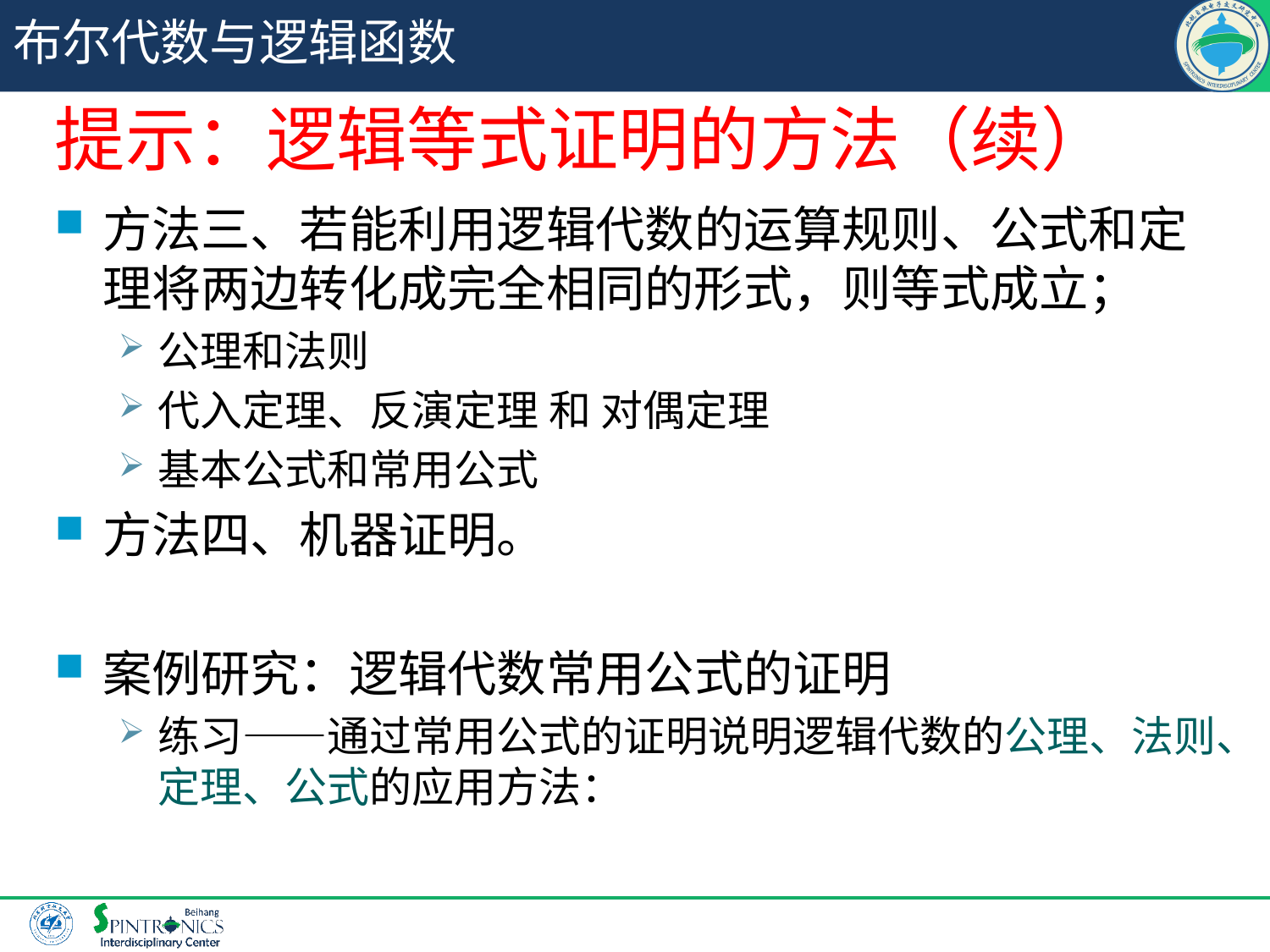

# 布尔代数与逻辑函数
提示：逻辑等式证明的方法（续）
方法三、若能利用逻辑代数的运算规则、公式和定理将两边转化成完全相同的形式，则等式成立；
公理和法则
代入定理、反演定理 和 对偶定理
基本公式和常用公式
方法四、机器证明。

案例研究：逻辑代数常用公式的证明
练习——通过常用公式的证明说明逻辑代数的公理、法则、定理、公式的应用方法：
32